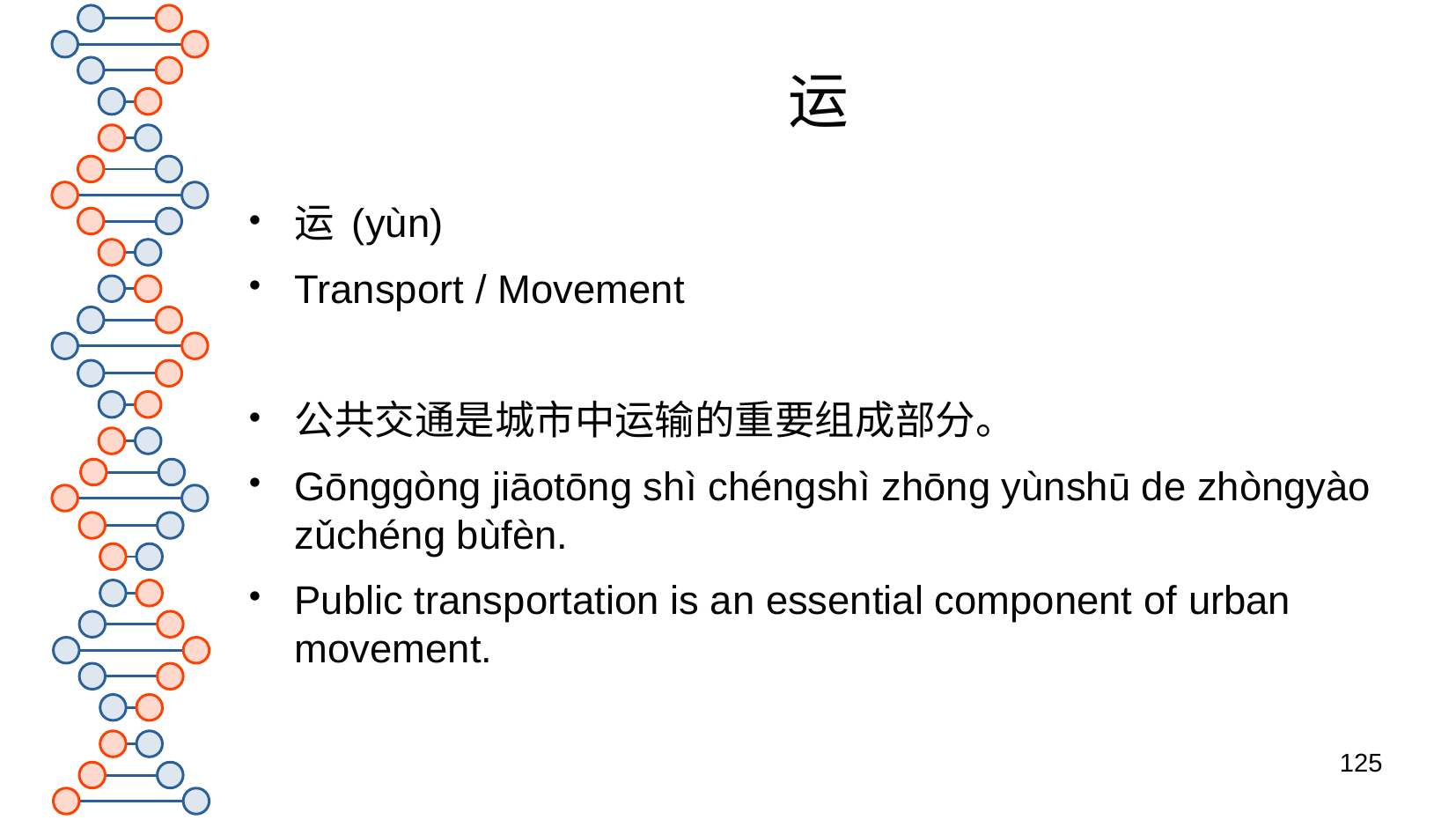

# 运
运 (yùn)
Transport / Movement

公共交通是城市中运输的重要组成部分。
Gōnggòng jiāotōng shì chéngshì zhōng yùnshū de zhòngyào zǔchéng bùfèn.
Public transportation is an essential component of urban movement.
125